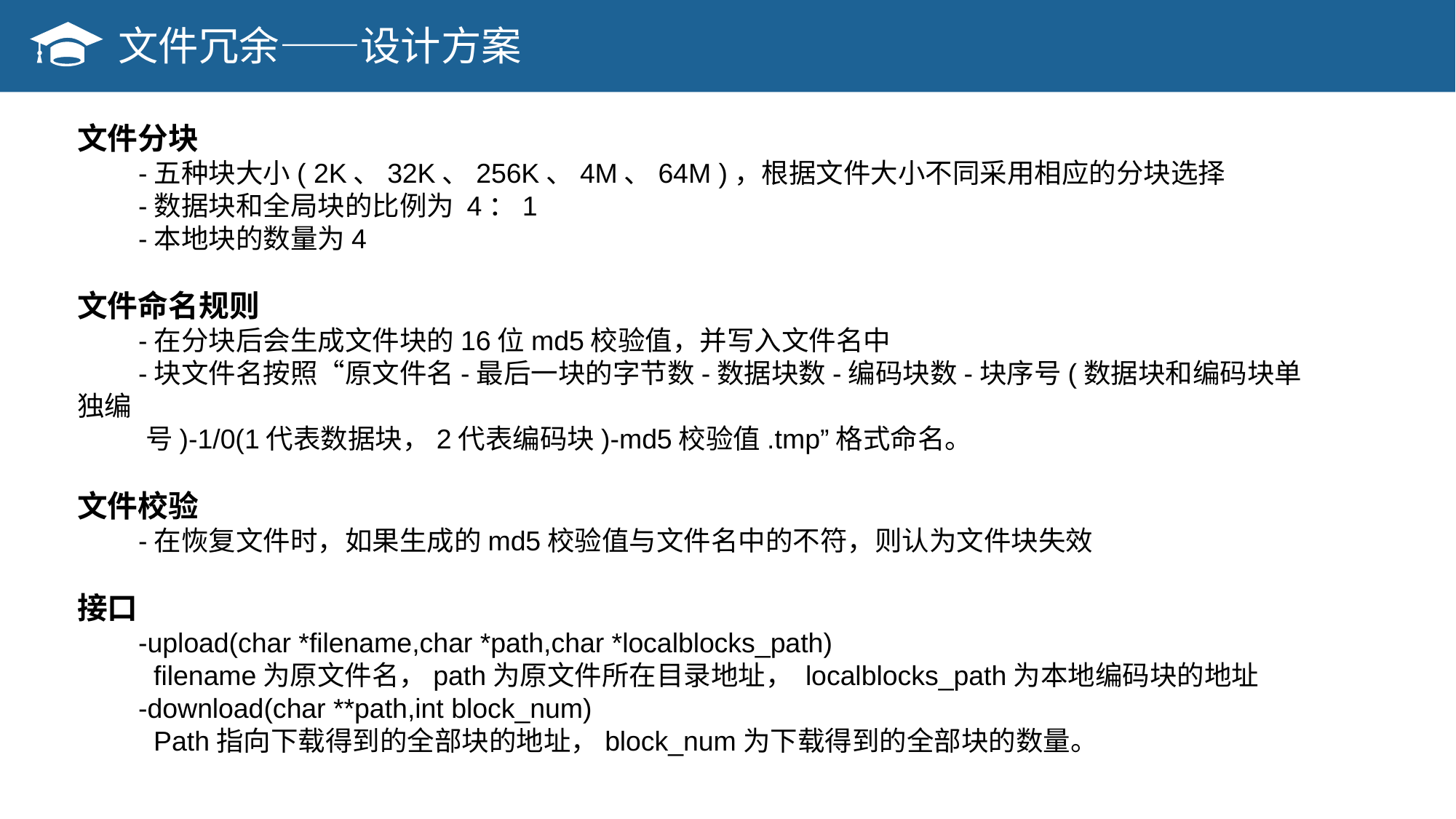

文件冗余——设计方案

文件分块
        -五种块大小( 2K、32K、256K、4M、64M )，根据文件大小不同采用相应的分块选择
        -数据块和全局块的比例为 4：1
        -本地块的数量为4

文件命名规则
        -在分块后会生成文件块的16位md5校验值，并写入文件名中
        -块文件名按照“原文件名-最后一块的字节数-数据块数-编码块数-块序号(数据块和编码块单独编
          号)-1/0(1代表数据块，2代表编码块)-md5校验值.tmp”格式命名。

文件校验
        -在恢复文件时，如果生成的md5校验值与文件名中的不符，则认为文件块失效

接口
        -upload(char *filename,char *path,char *localblocks_path)
          filename为原文件名，path为原文件所在目录地址， localblocks_path为本地编码块的地址
        -download(char **path,int block_num)
          Path指向下载得到的全部块的地址，block_num为下载得到的全部块的数量。